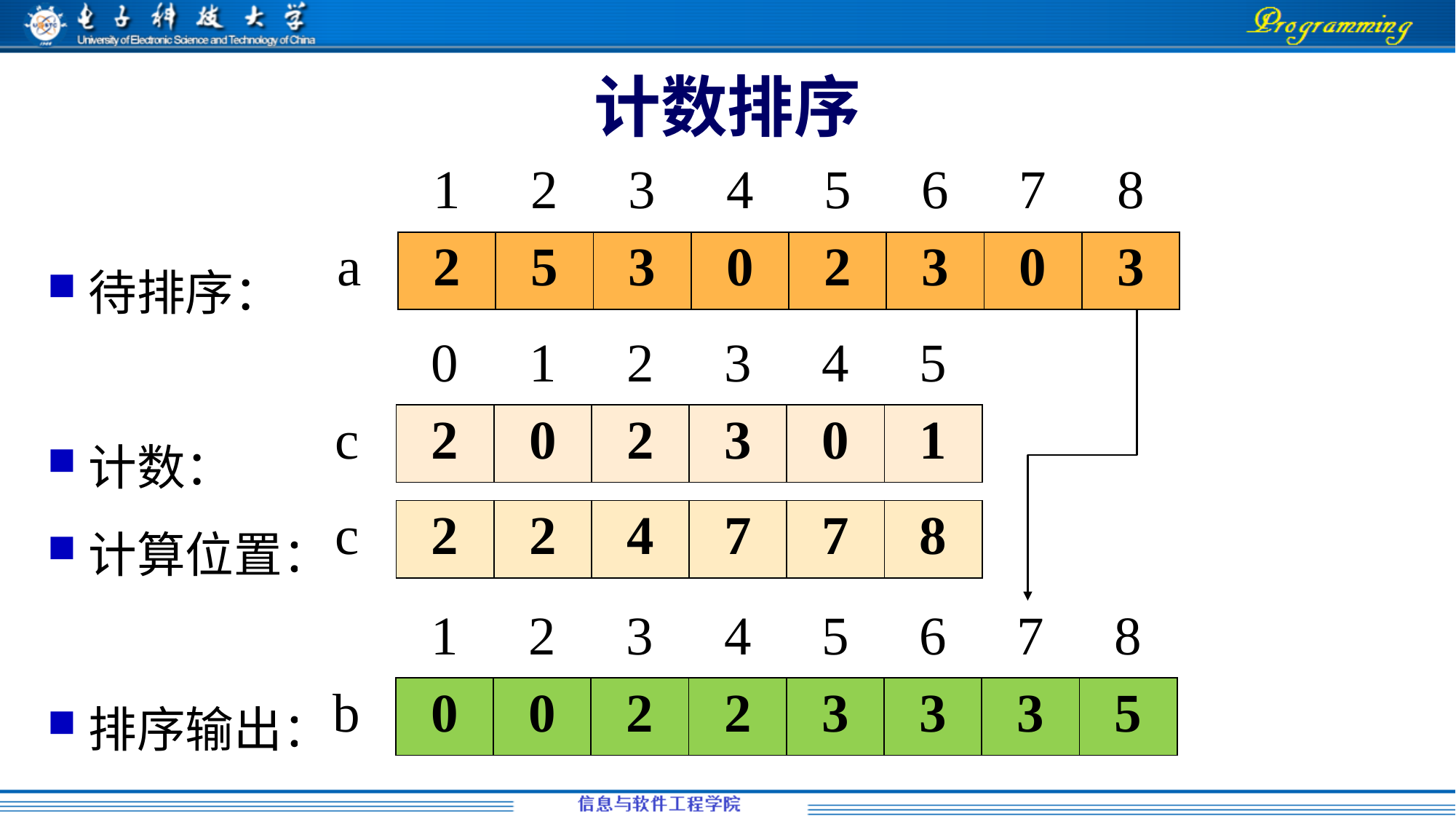

# 计数排序
|  | 1 | 2 | 3 | 4 | 5 | 6 | 7 | 8 |
| --- | --- | --- | --- | --- | --- | --- | --- | --- |
| a | 2 | 5 | 3 | 0 | 2 | 3 | 0 | 3 |
待排序：

计数：
计算位置：

排序输出：
|  | 0 | 1 | 2 | 3 | 4 | 5 |
| --- | --- | --- | --- | --- | --- | --- |
| c | 2 | 0 | 2 | 3 | 0 | 1 |
| c | 2 | 2 | 4 | 7 | 7 | 8 |
| --- | --- | --- | --- | --- | --- | --- |
|  | 1 | 2 | 3 | 4 | 5 | 6 | 7 | 8 |
| --- | --- | --- | --- | --- | --- | --- | --- | --- |
| b | 0 | 0 | 2 | 2 | 3 | 3 | 3 | 5 |